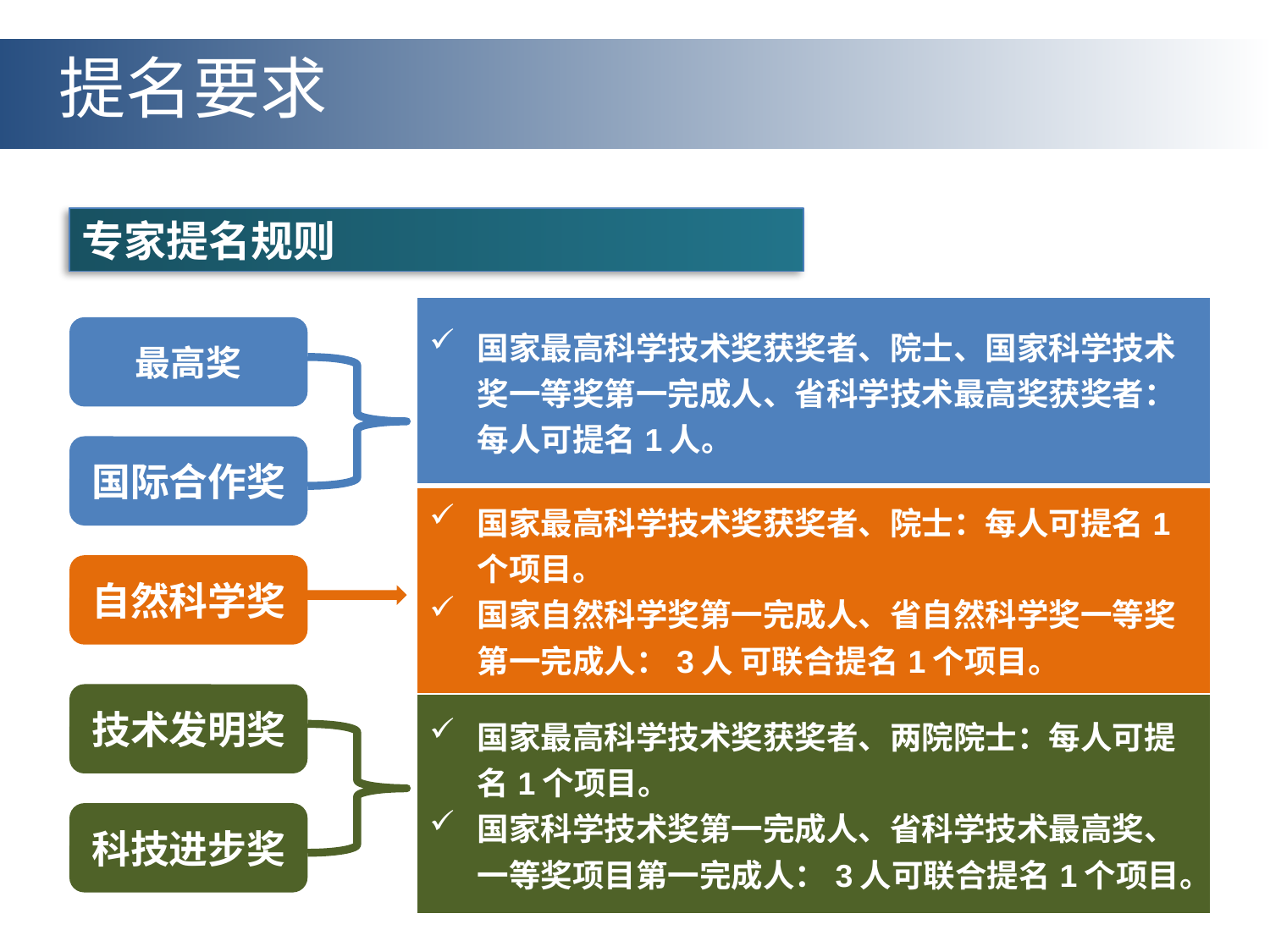

提名要求
专家提名规则
| 国家最高科学技术奖获奖者、院士、国家科学技术奖一等奖第一完成人、省科学技术最高奖获奖者：每人可提名1人。 |
| --- |
| 国家最高科学技术奖获奖者、院士：每人可提名1个项目。 国家自然科学奖第一完成人、省自然科学奖一等奖第一完成人：3人 可联合提名1个项目。 |
| 国家最高科学技术奖获奖者、两院院士：每人可提名1个项目。 国家科学技术奖第一完成人、省科学技术最高奖、一等奖项目第一完成人：3人可联合提名1个项目。 |
最高奖

国际合作奖
自然科学奖

技术发明奖

科技进步奖